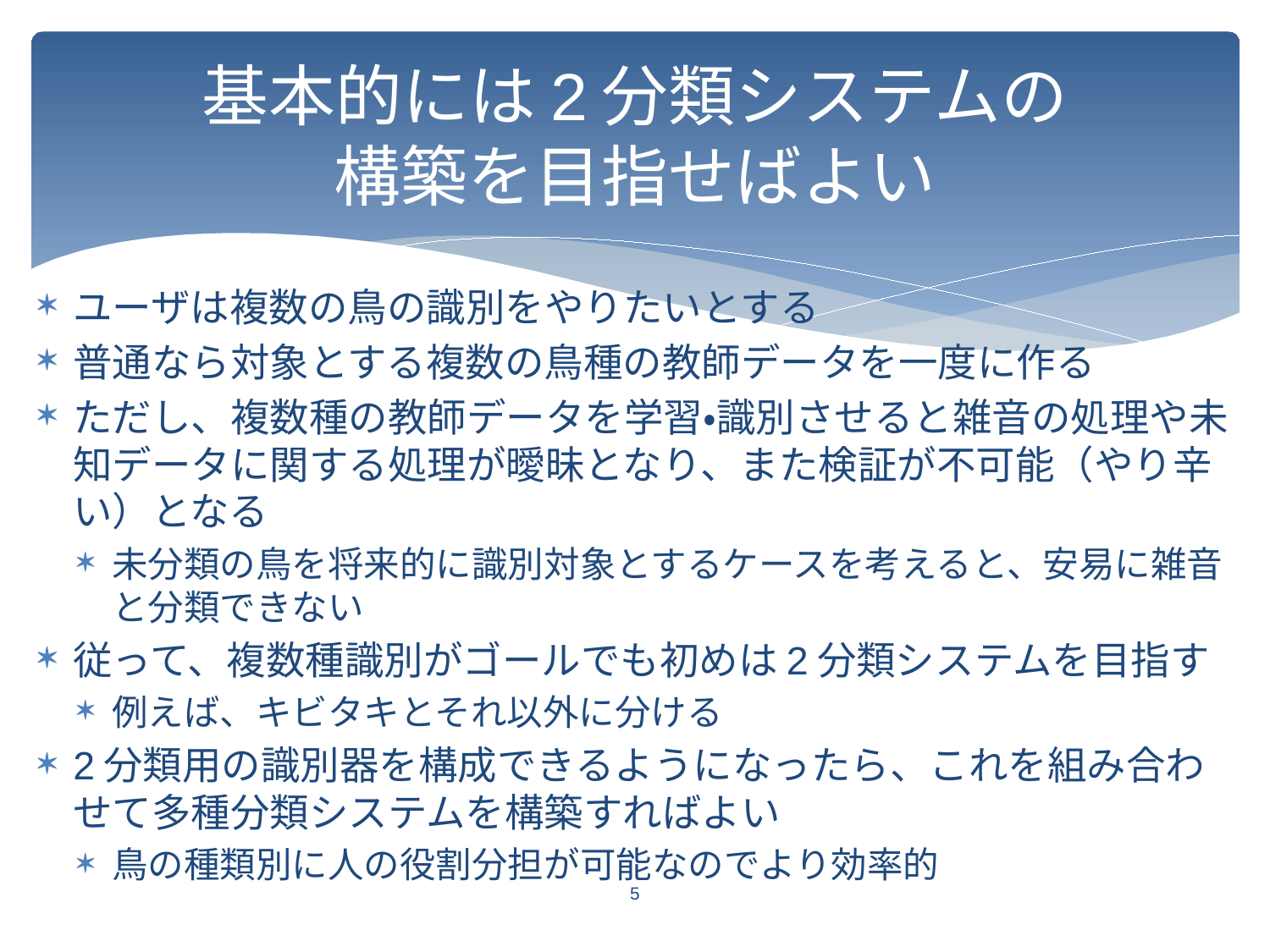

# 基本的には2分類システムの 構築を目指せばよい
ユーザは複数の鳥の識別をやりたいとする
普通なら対象とする複数の鳥種の教師データを一度に作る
ただし、複数種の教師データを学習・識別させると雑音の処理や未知データに関する処理が曖昧となり、また検証が不可能（やり辛い）となる
未分類の鳥を将来的に識別対象とするケースを考えると、安易に雑音と分類できない
従って、複数種識別がゴールでも初めは2分類システムを目指す
例えば、キビタキとそれ以外に分ける
2分類用の識別器を構成できるようになったら、これを組み合わせて多種分類システムを構築すればよい
鳥の種類別に人の役割分担が可能なのでより効率的
5